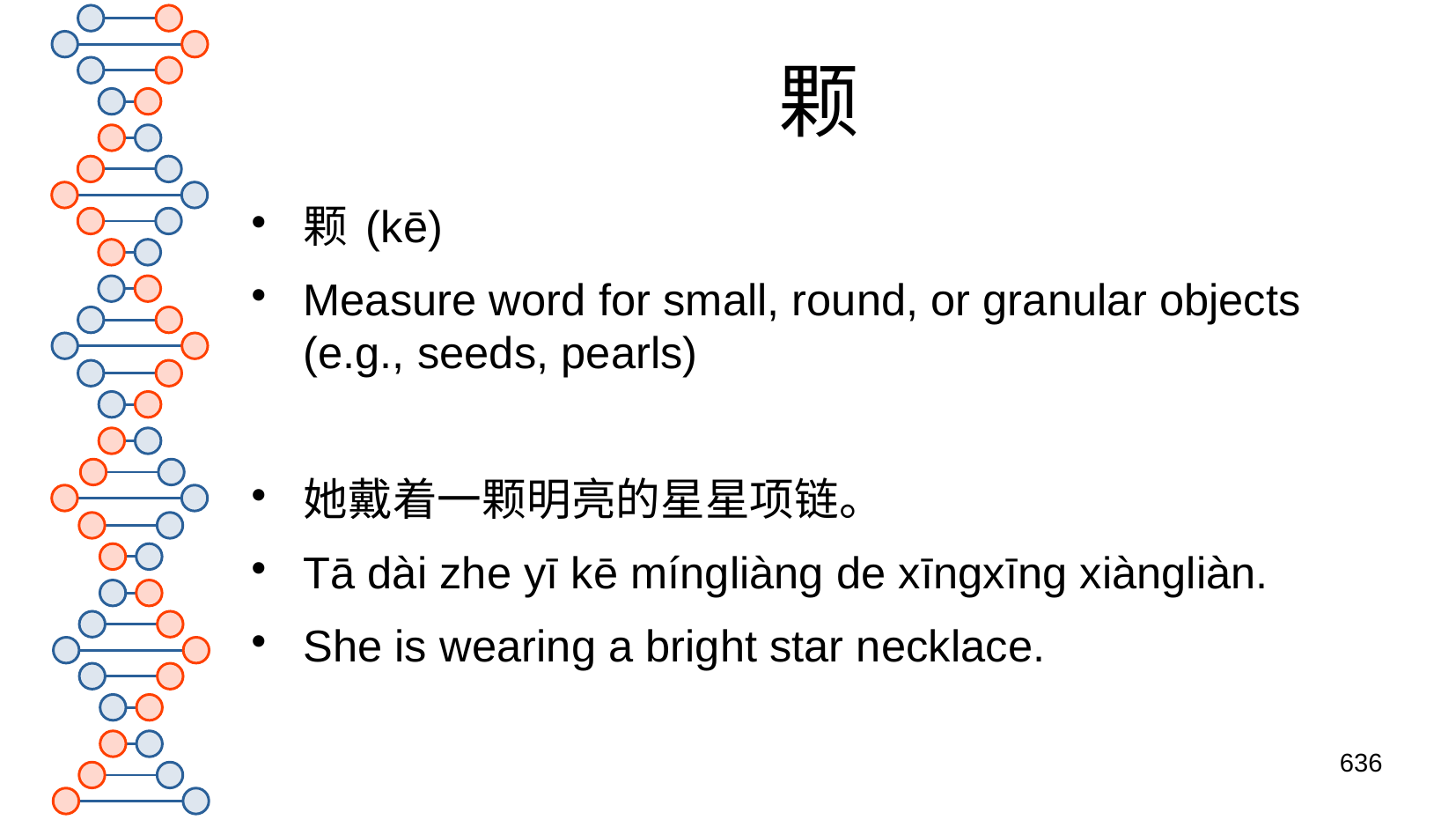

# 颗
颗 (kē)
Measure word for small, round, or granular objects (e.g., seeds, pearls)

她戴着一颗明亮的星星项链。
Tā dài zhe yī kē míngliàng de xīngxīng xiàngliàn.
She is wearing a bright star necklace.
636